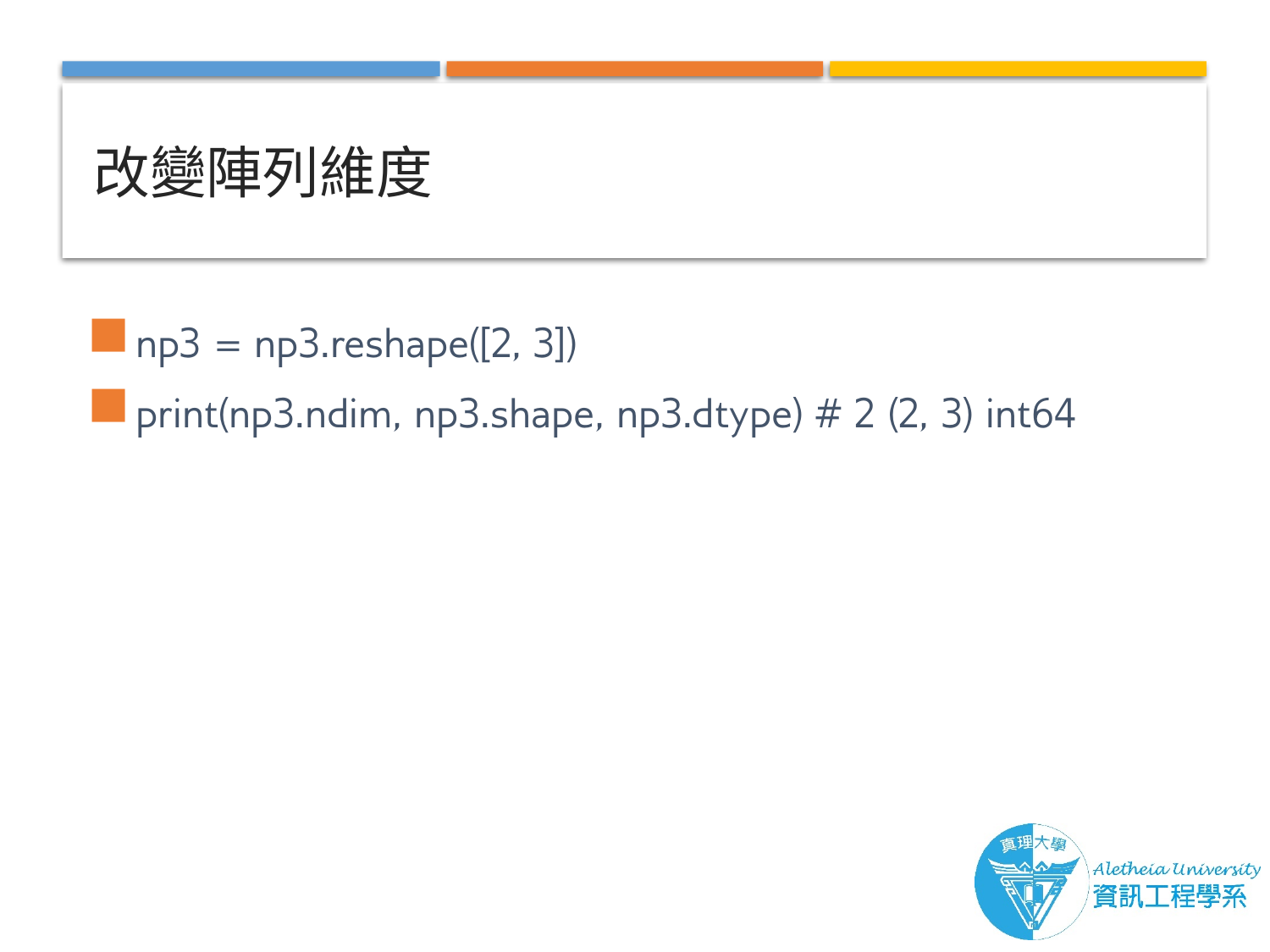

# 改變陣列維度
np3 = np3.reshape([2, 3])
print(np3.ndim, np3.shape, np3.dtype) # 2 (2, 3) int64